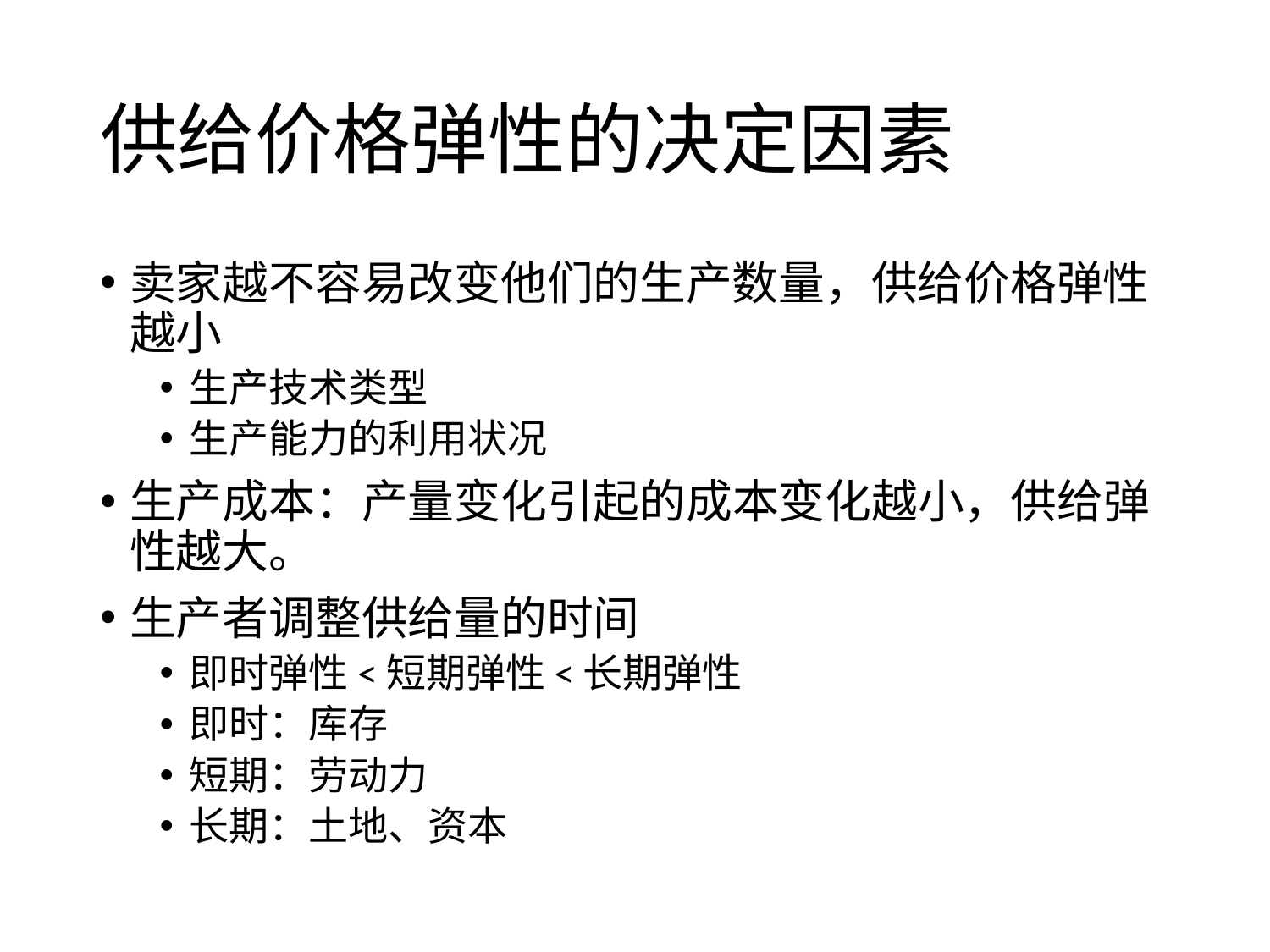

# 供给价格弹性的决定因素
卖家越不容易改变他们的生产数量，供给价格弹性越小
生产技术类型
生产能力的利用状况
生产成本：产量变化引起的成本变化越小，供给弹性越大。
生产者调整供给量的时间
即时弹性<短期弹性<长期弹性
即时：库存
短期：劳动力
长期：土地、资本